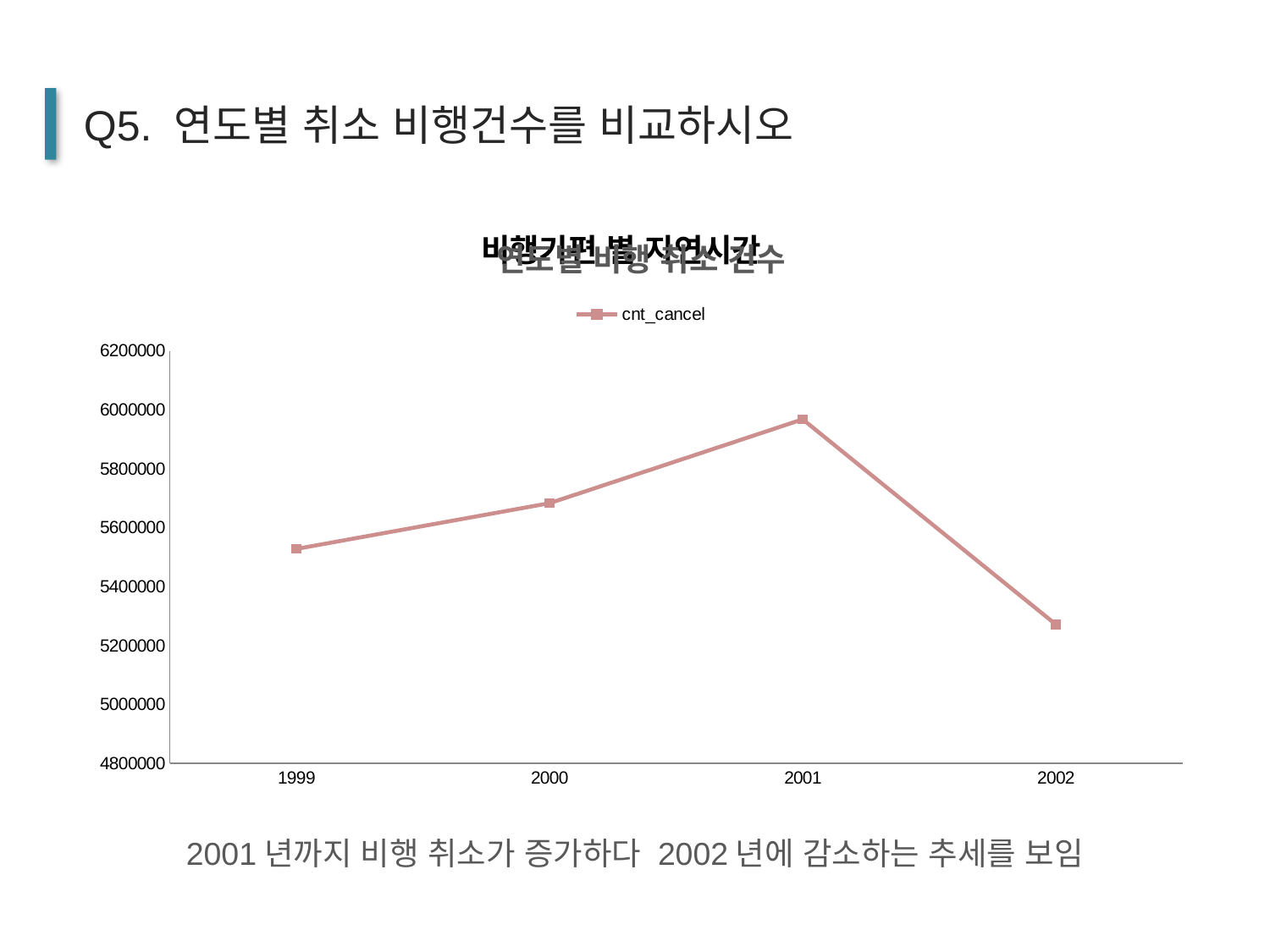

Q5. 연도별 취소 비행건수를 비교하시오

[unsupported chart]

### Chart: 연도별 비행 취소 건수

| Category | cnt_cancel |
|---|---|
| 1999 | 5527884.0 |
| 2000 | 5683047.0 |
| 2001 | 5967780.0 |
| 2002 | 5271359.0 |
2001년까지 비행 취소가 증가하다 2002년에 감소하는 추세를 보임